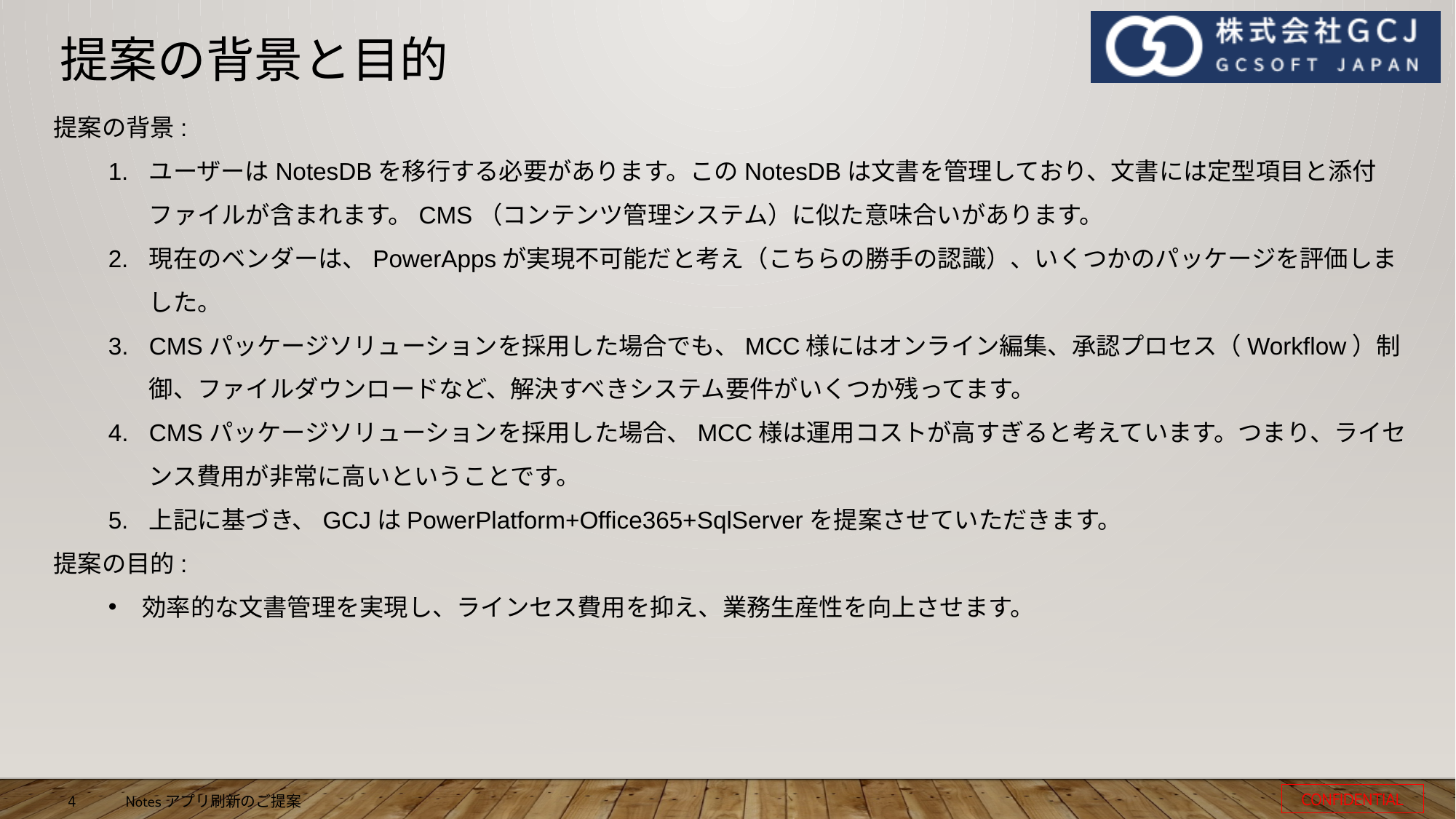

# 提案の背景と目的
提案の背景:
ユーザーはNotesDBを移行する必要があります。このNotesDBは文書を管理しており、文書には定型項目と添付ファイルが含まれます。CMS（コンテンツ管理システム）に似た意味合いがあります。
現在のベンダーは、PowerAppsが実現不可能だと考え（こちらの勝手の認識）、いくつかのパッケージを評価しました。
CMSパッケージソリューションを採用した場合でも、MCC様にはオンライン編集、承認プロセス（Workflow）制御、ファイルダウンロードなど、解決すべきシステム要件がいくつか残ってます。
CMSパッケージソリューションを採用した場合、MCC様は運用コストが高すぎると考えています。つまり、ライセンス費用が非常に高いということです。
上記に基づき、GCJはPowerPlatform+Office365+SqlServerを提案させていただきます。
提案の目的:
効率的な文書管理を実現し、ラインセス費用を抑え、業務生産性を向上させます。